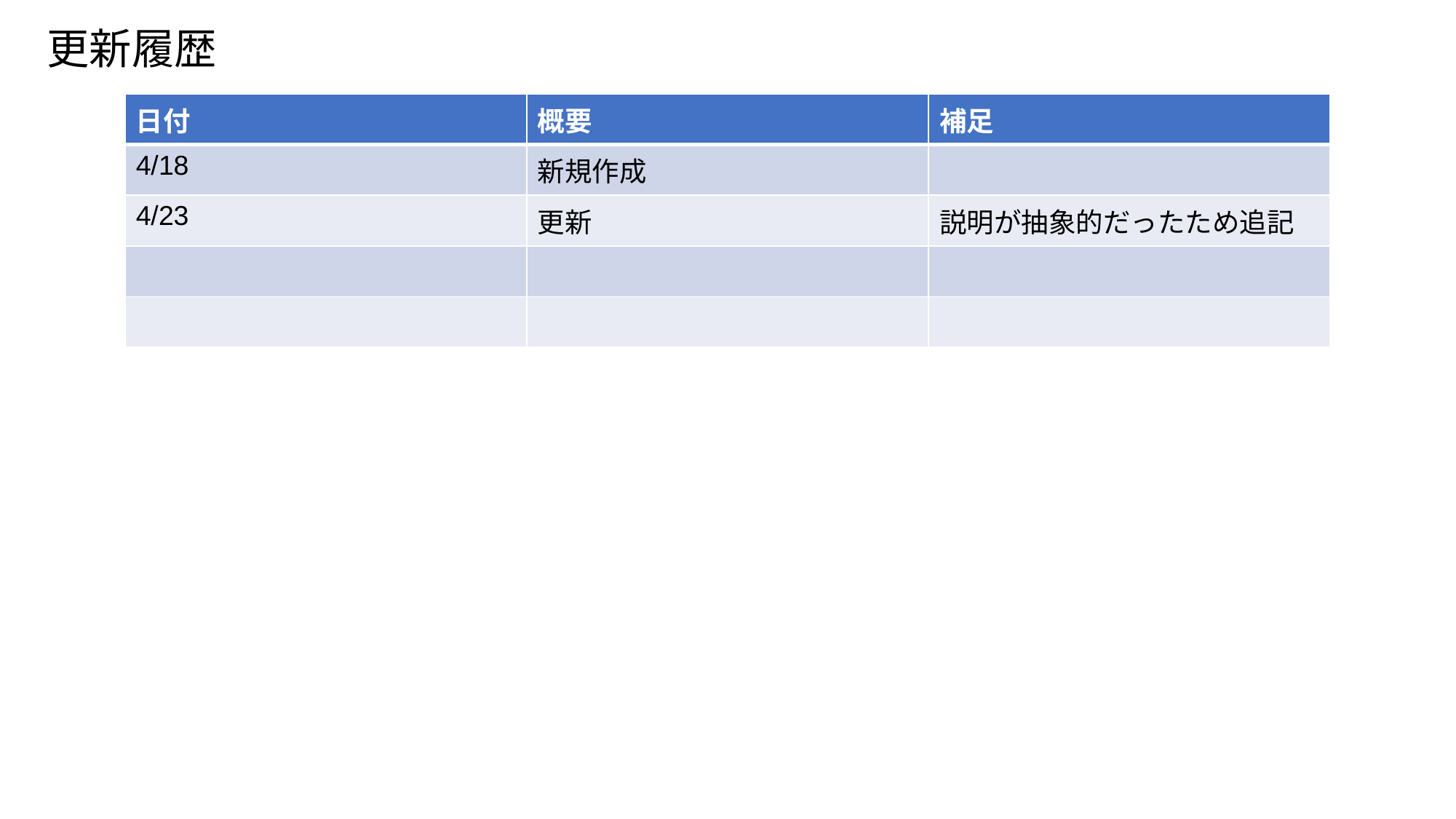

更新履歴
| 日付 | 概要 | 補足 |
| --- | --- | --- |
| 4/18 | 新規作成 |  |
| 4/23 | 更新 | 説明が抽象的だったため追記 |
|  |  |  |
|  |  |  |